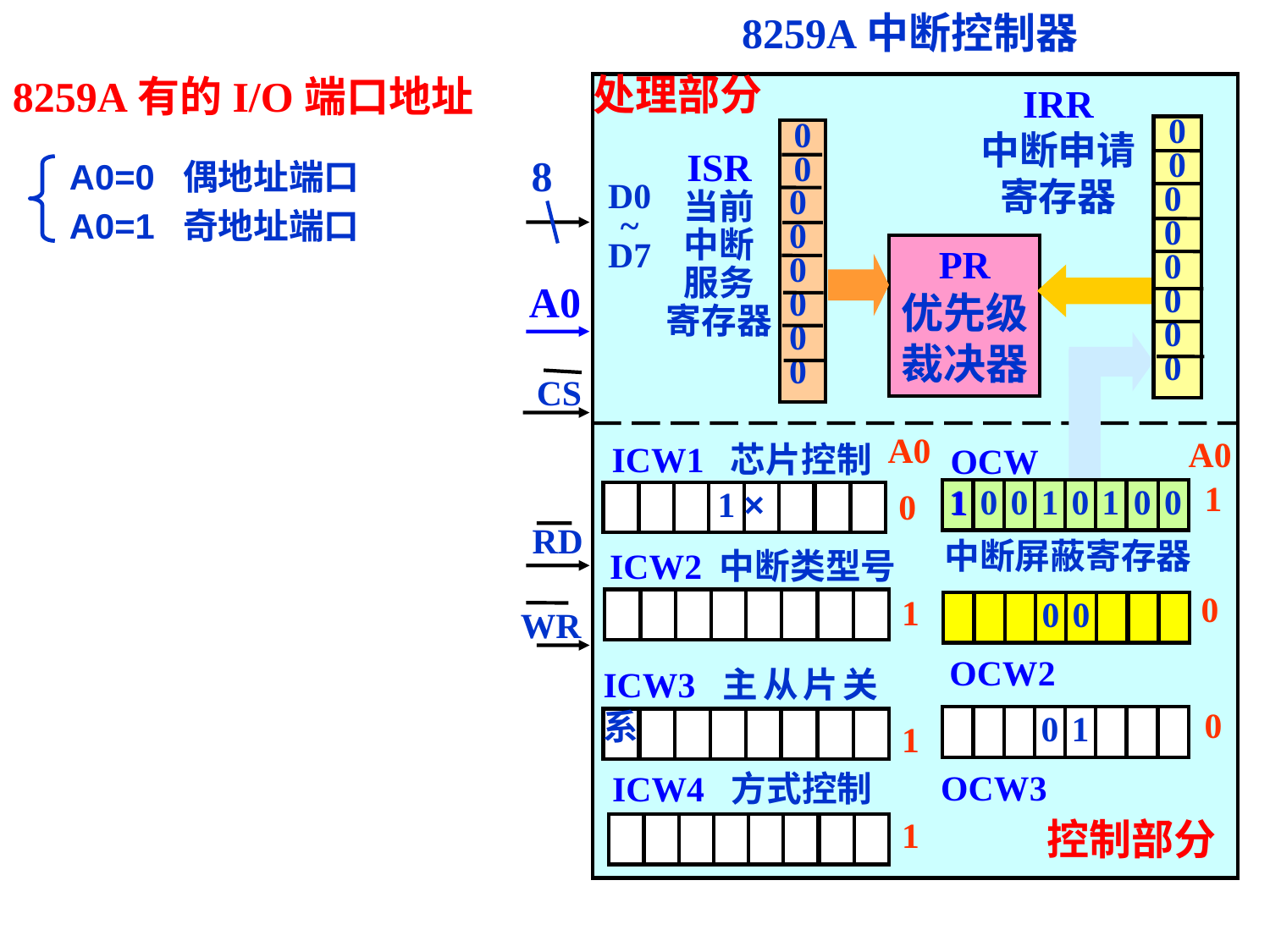

8259A中断控制器
8259A有的I/O端口地址
处理部分

IRR
中断申请
寄存器

0
0
0
0
0
0
0
0

0
0
0
0
0
0
0
0

ISR
当前
中断
服务
寄存器

A0=0  偶地址端口
A0=1  奇地址端口

8

A0

CS

RD

WR

D0
~
D7
PR
优先级
裁决器

A0
A0
ICW1  芯片控制
OCW1
1
0
0
1
0
1
0
0
 中断屏蔽寄存器

0
0

OCW2

0
1

OCW3
1
0

1
×

ICW2 中断类型号
0
1

ICW3 主从片关系
0

1
 ICW4  方式控制
1
控制部分